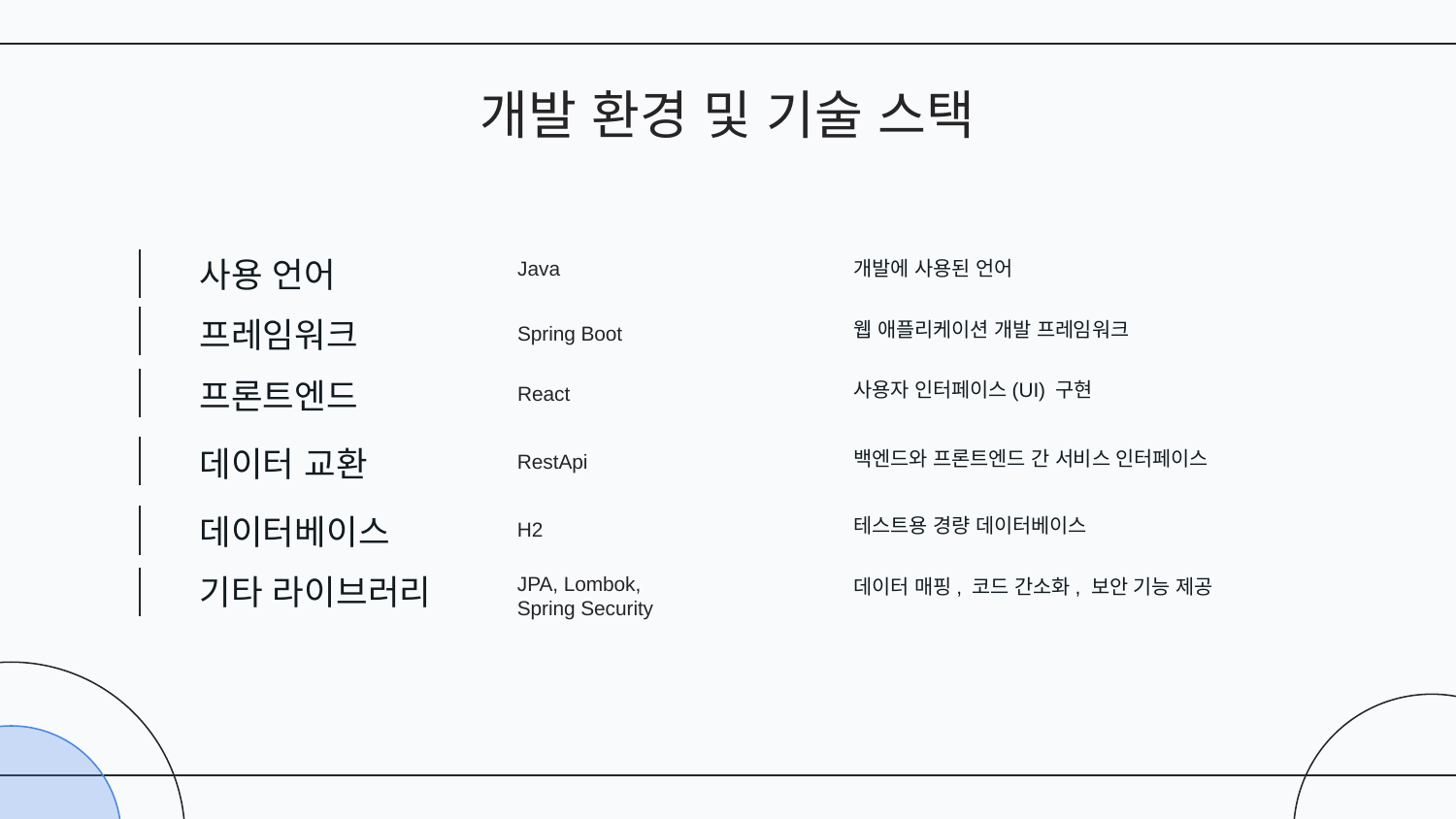

# 개발 환경 및 기술 스택
Java
개발에 사용된 언어
사용 언어
웹 애플리케이션 개발 프레임워크
Spring Boot
프레임워크
사용자 인터페이스(UI) 구현
React
프론트엔드
백엔드와 프론트엔드 간 서비스 인터페이스
RestApi
데이터 교환
테스트용 경량 데이터베이스
H2
데이터베이스
JPA, Lombok,
Spring Security
데이터 매핑, 코드 간소화, 보안 기능 제공
기타 라이브러리